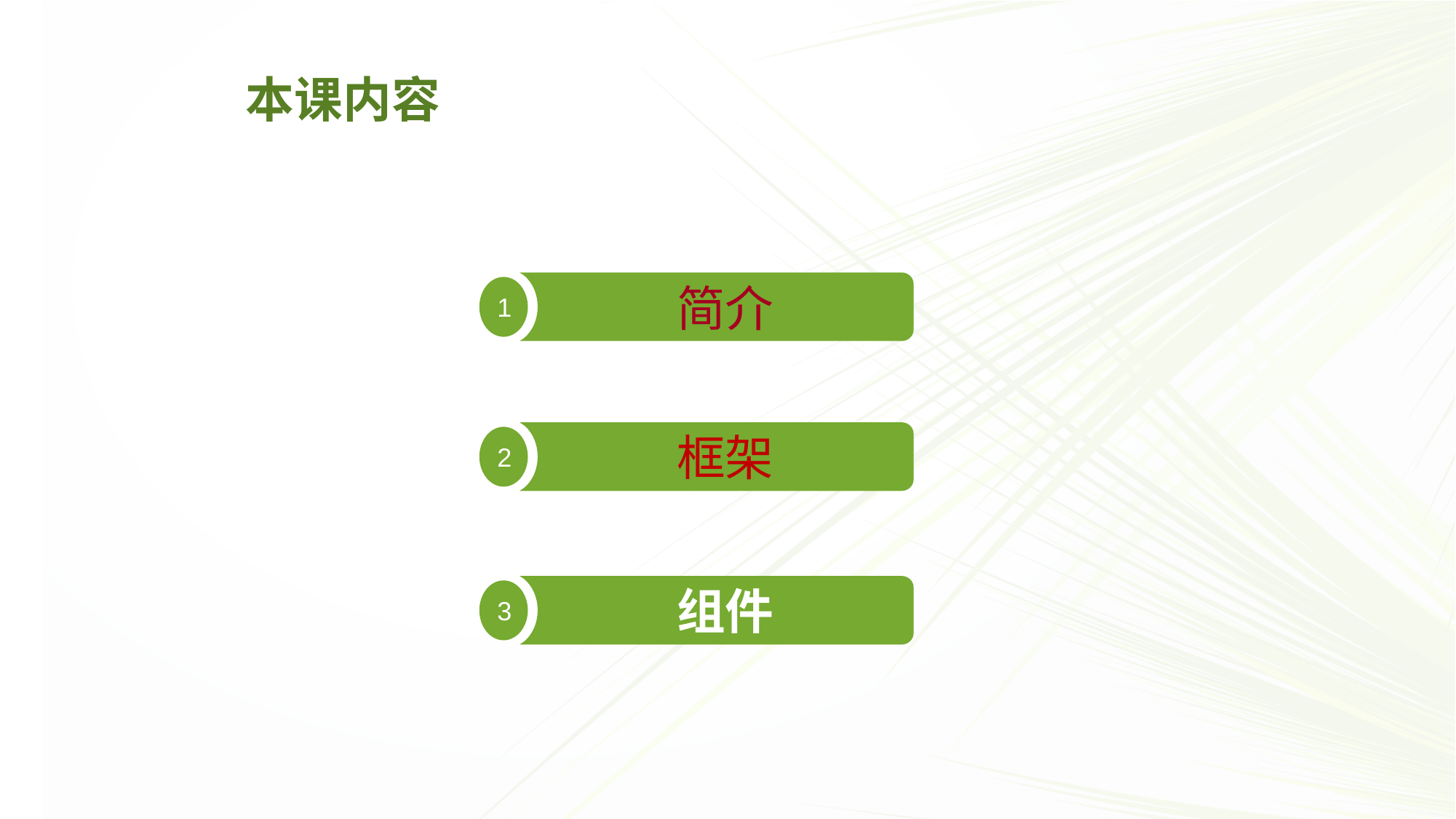

本课内容
简介
1
框架
2
组件
3